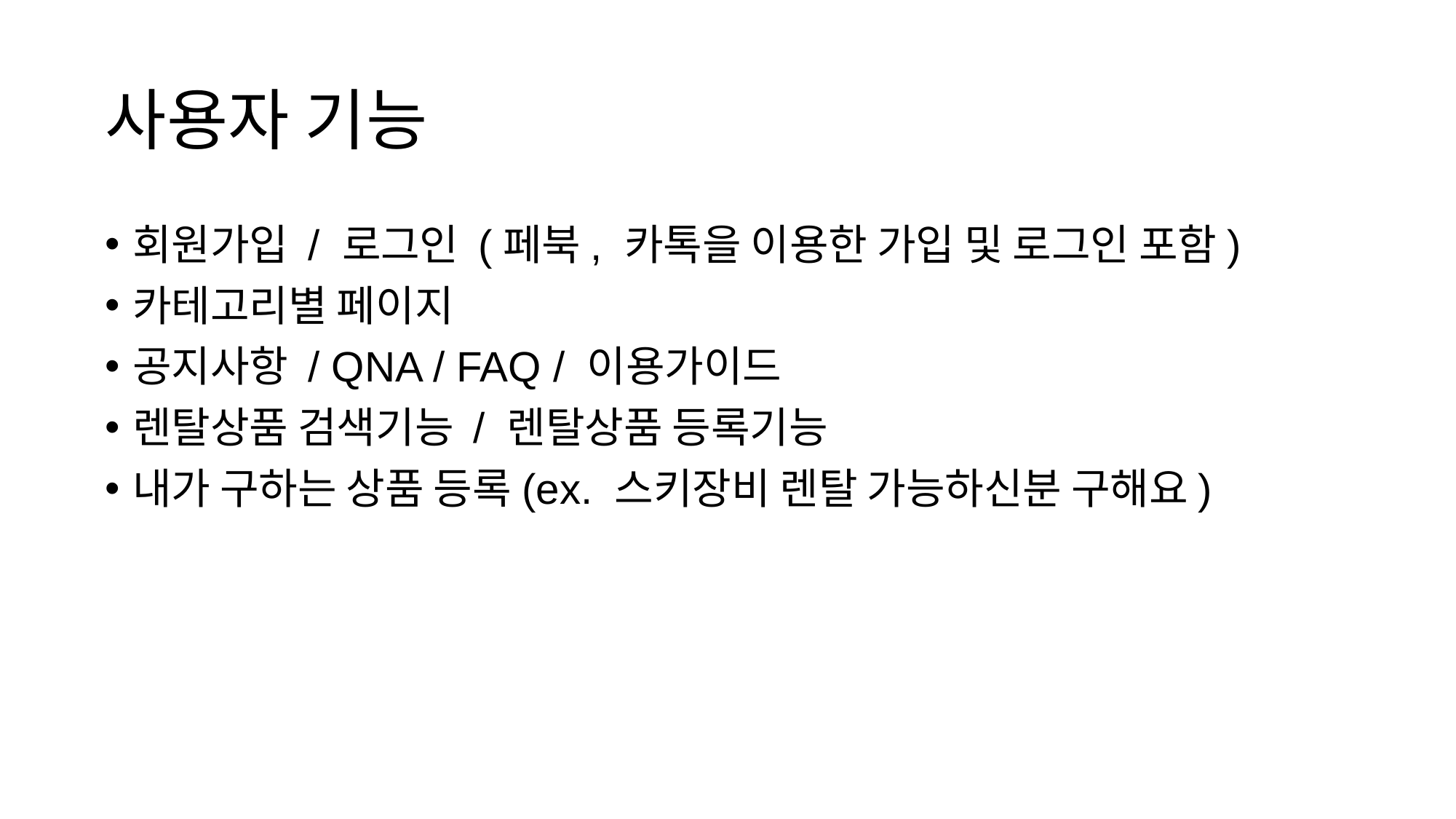

# 사용자 기능
회원가입 / 로그인 (페북, 카톡을 이용한 가입 및 로그인 포함)
카테고리별 페이지
공지사항 / QNA / FAQ / 이용가이드
렌탈상품 검색기능 / 렌탈상품 등록기능
내가 구하는 상품 등록(ex. 스키장비 렌탈 가능하신분 구해요)